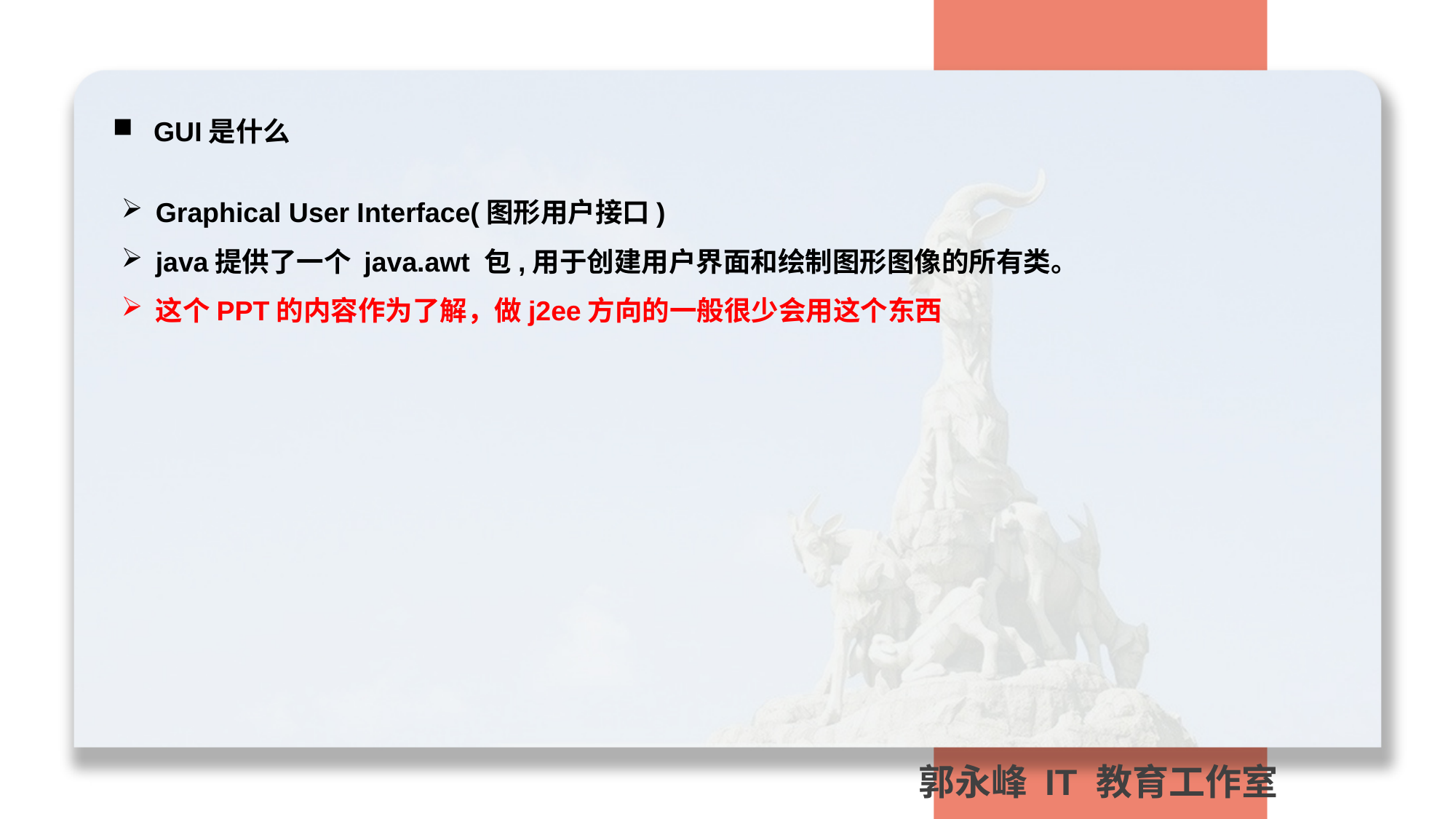

GUI是什么
Graphical User Interface(图形用户接口)
java提供了一个 java.awt 包,用于创建用户界面和绘制图形图像的所有类。
这个PPT的内容作为了解，做j2ee方向的一般很少会用这个东西